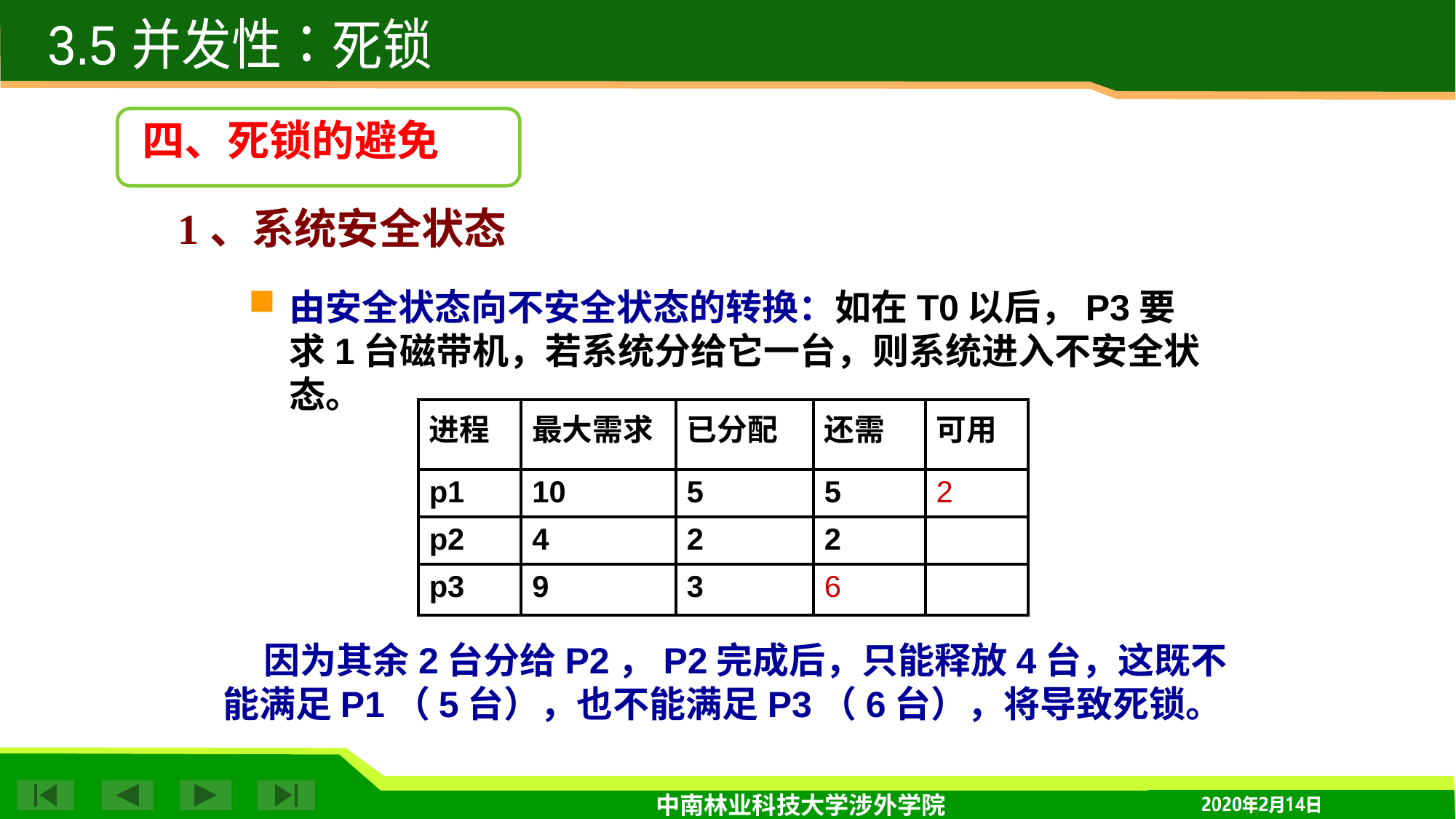

3.5 并发性：死锁

四、死锁的避免
1、系统安全状态
由安全状态向不安全状态的转换：如在T0以后，P3要求1台磁带机，若系统分给它一台，则系统进入不安全状态。
| 进程 | 最大需求 | 已分配 | 还需 | 可用 |
| --- | --- | --- | --- | --- |
| p1 | 10 | 5 | 5 | 2 |
| p2 | 4 | 2 | 2 |  |
| p3 | 9 | 3 | 6 |  |
    因为其余2台分给P2，P2完成后，只能释放4台，这既不能满足P1（5台），也不能满足P3（6台），将导致死锁。